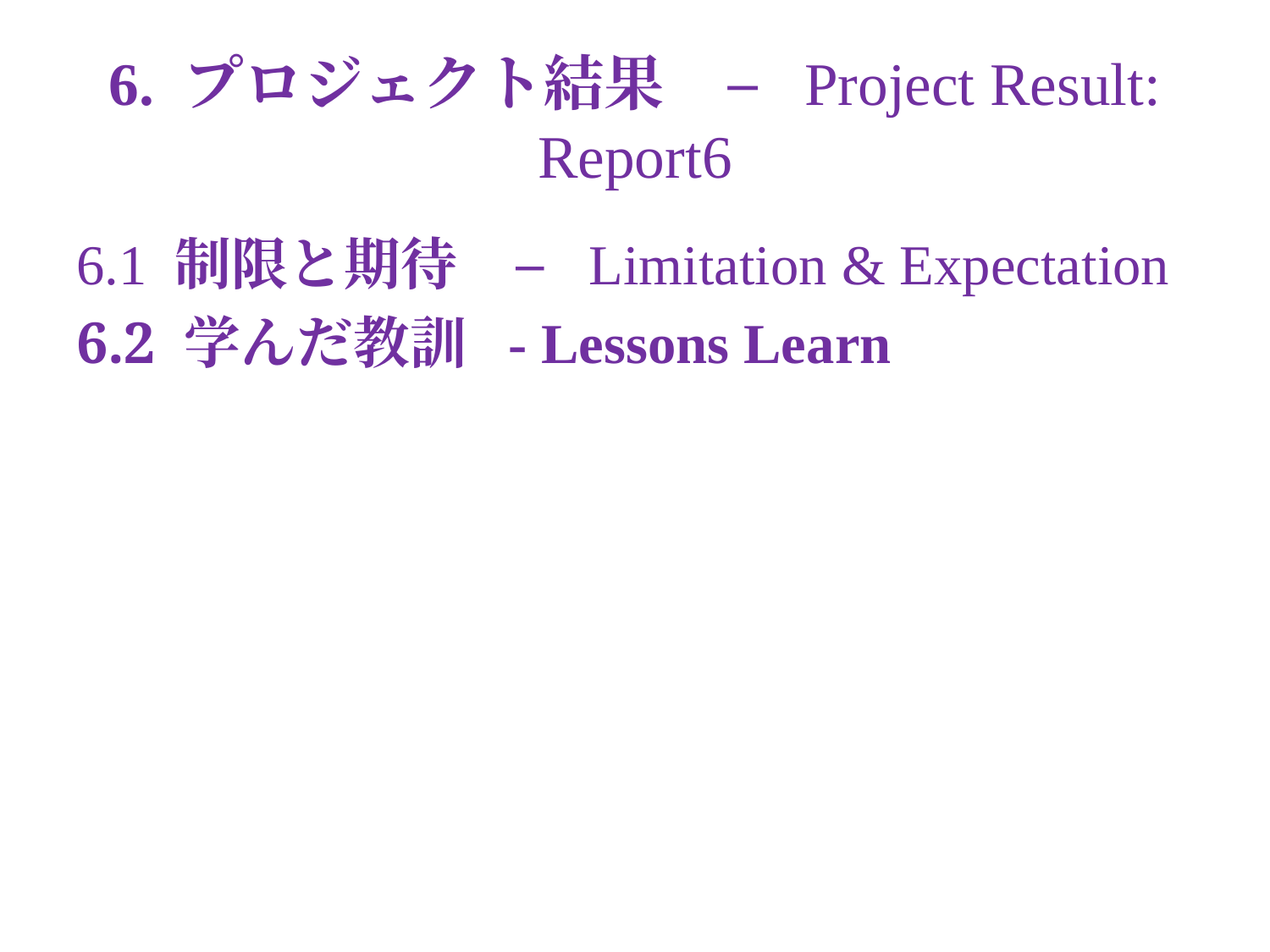

# 6. プロジェクト結果　–  Project Result: Report6
6.1 制限と期待　–  Limitation & Expectation
6.2 学んだ教訓  - Lessons Learn